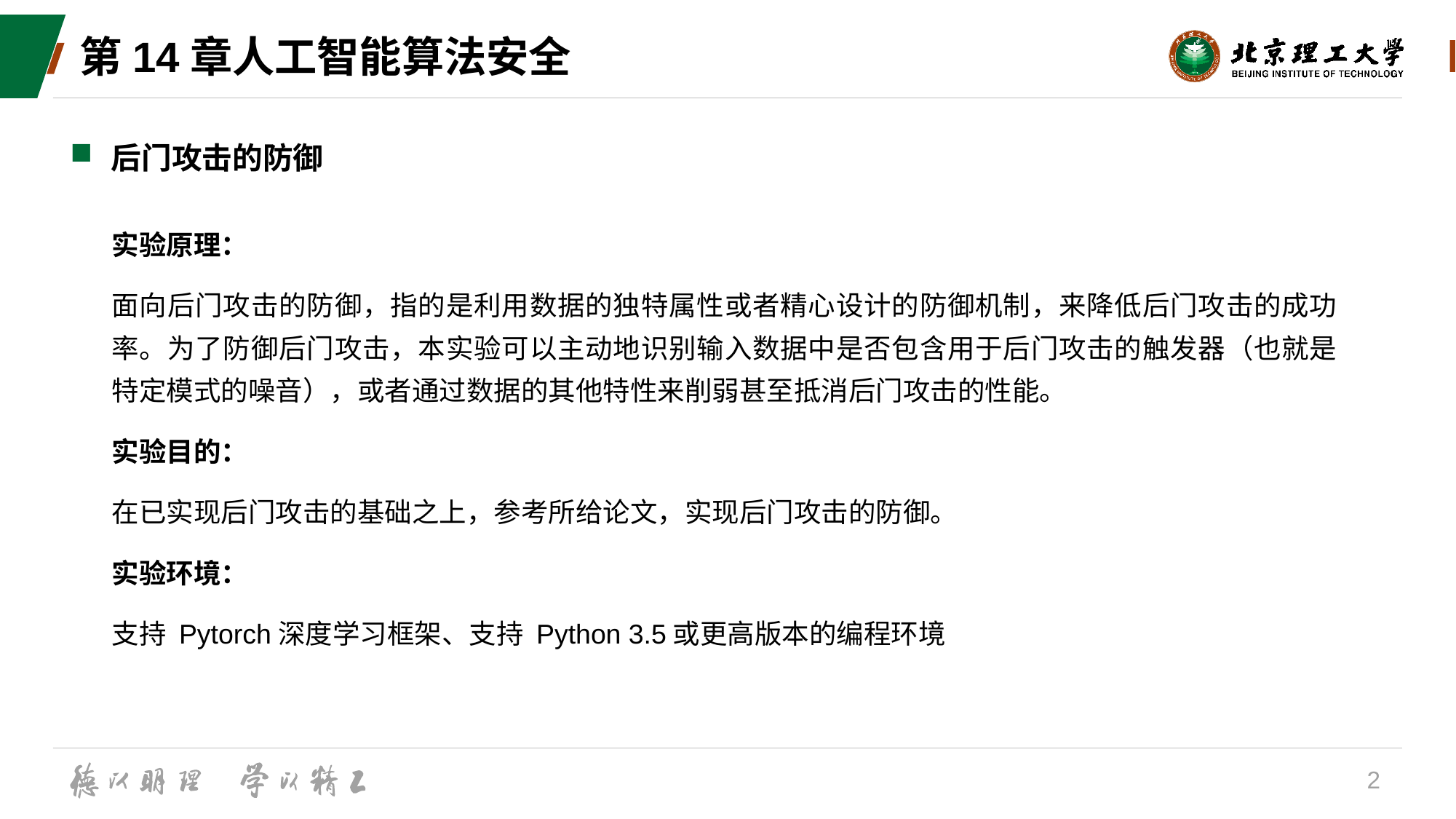

# 第14章人工智能算法安全
后门攻击的防御
实验原理：
面向后门攻击的防御，指的是利用数据的独特属性或者精心设计的防御机制，来降低后门攻击的成功率。为了防御后门攻击，本实验可以主动地识别输入数据中是否包含用于后门攻击的触发器（也就是特定模式的噪音），或者通过数据的其他特性来削弱甚至抵消后门攻击的性能。
实验目的：
在已实现后门攻击的基础之上，参考所给论文，实现后门攻击的防御。
实验环境：
支持 Pytorch深度学习框架、支持 Python 3.5或更高版本的编程环境